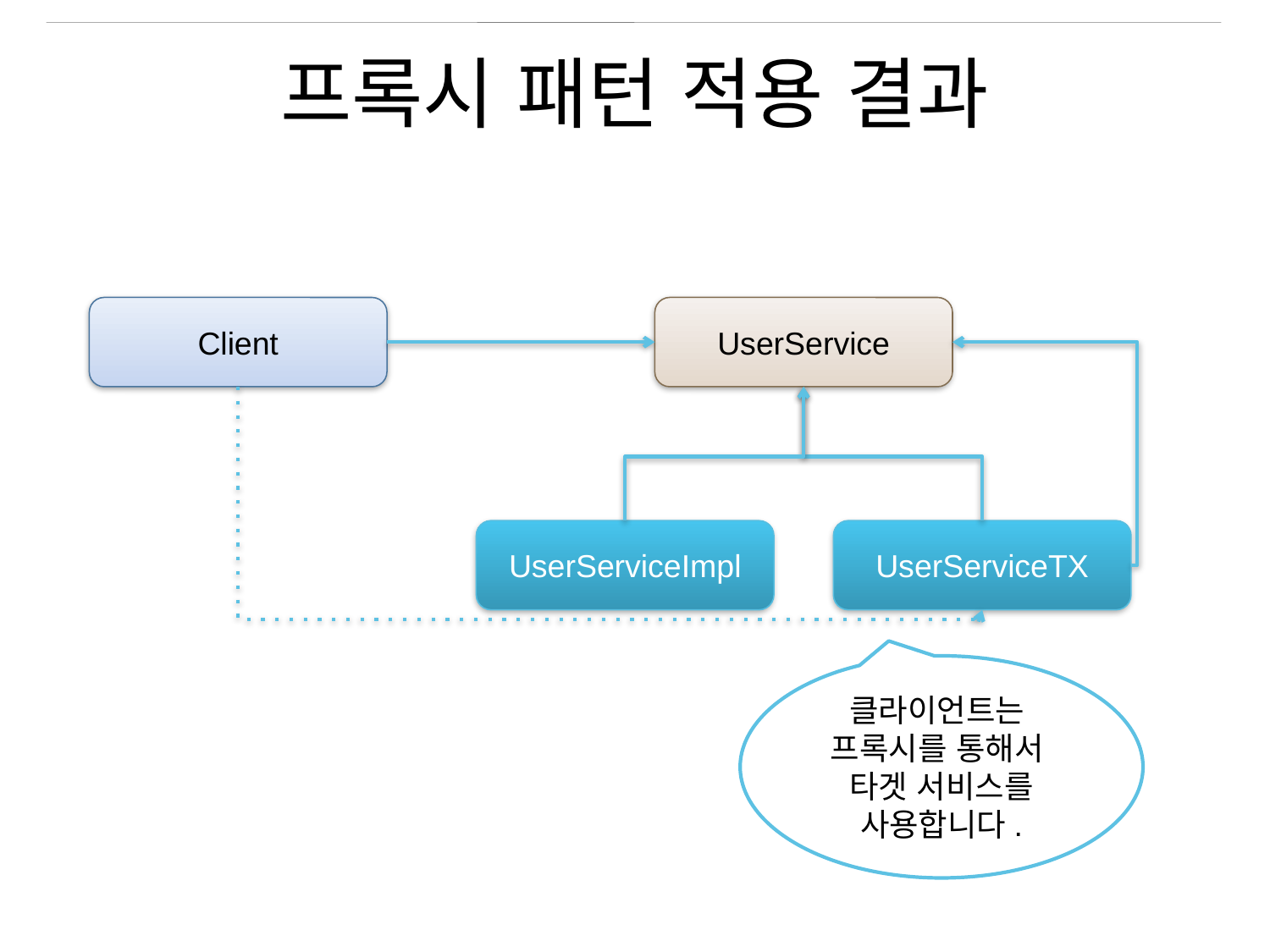

# 프록시 패턴 적용 결과
Client
UserService
UserServiceImpl
UserServiceTX
클라이언트는
프록시를 통해서
타겟 서비스를 사용합니다.